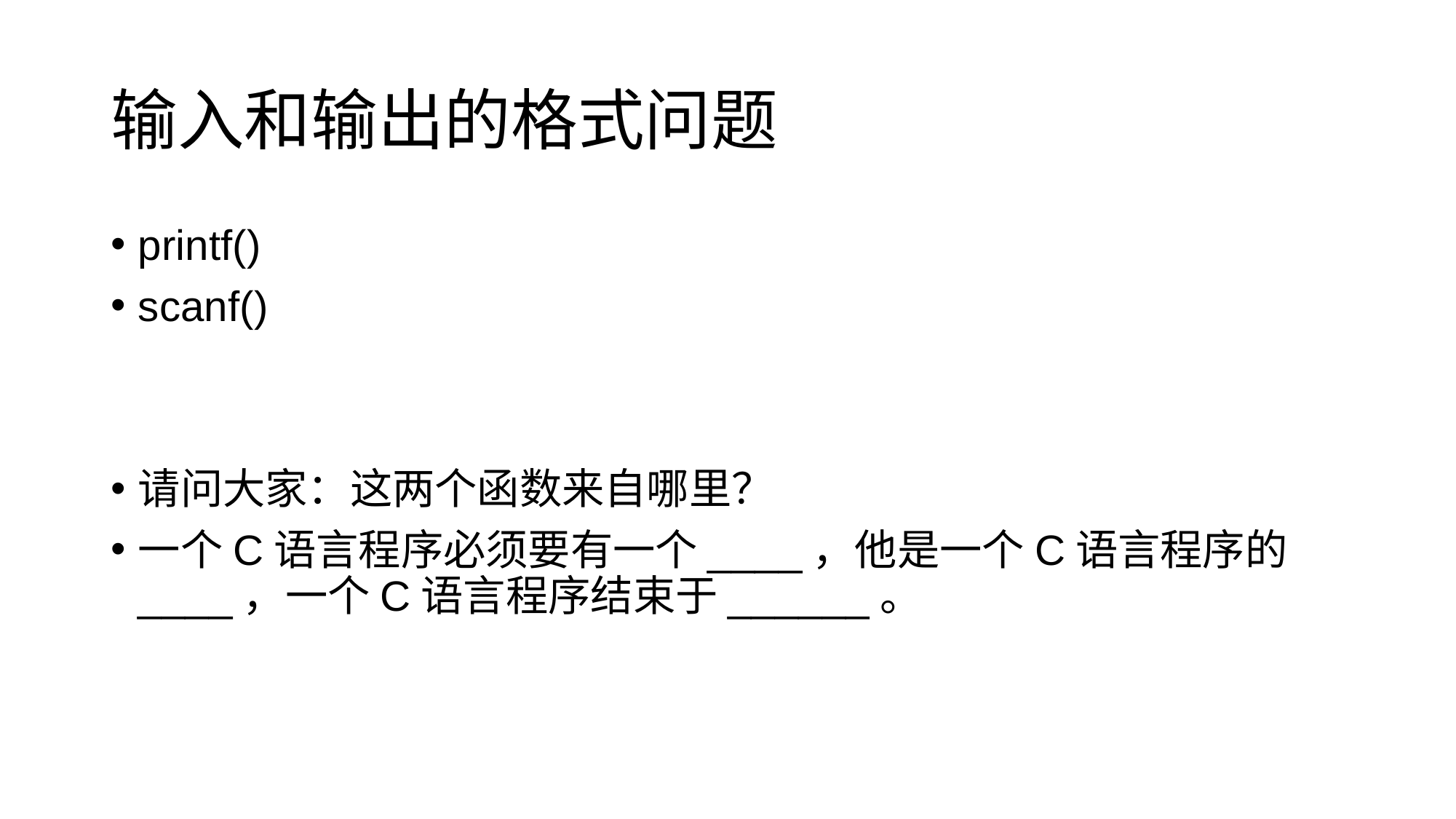

# 输入和输出的格式问题
printf()
scanf()

请问大家：这两个函数来自哪里？
一个C语言程序必须要有一个____，他是一个C语言程序的____，一个C语言程序结束于______。